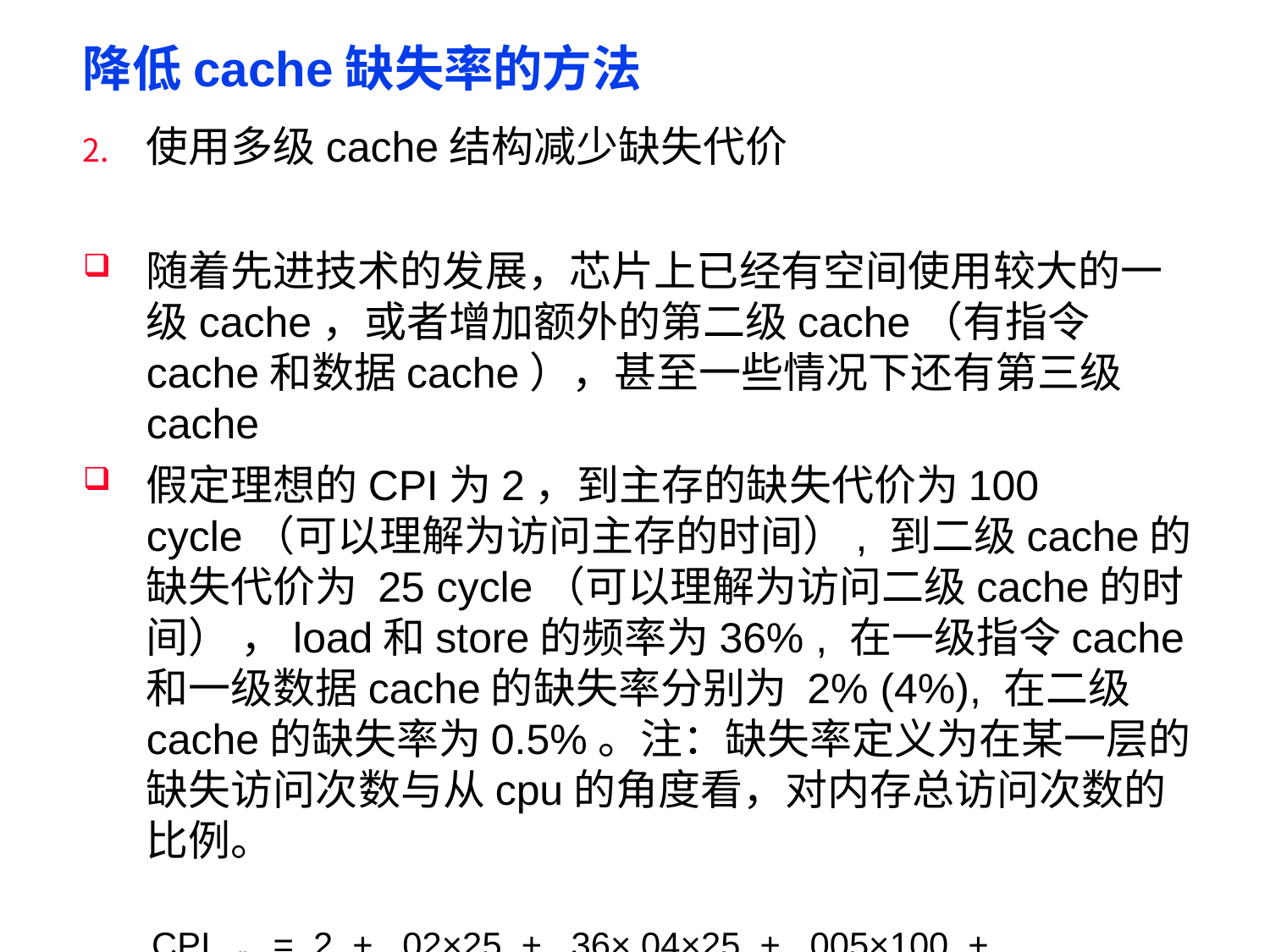

# 降低cache缺失率的方法
使用多级cache结构减少缺失代价

随着先进技术的发展，芯片上已经有空间使用较大的一级cache，或者增加额外的第二级cache（有指令cache和数据cache），甚至一些情况下还有第三级cache
假定理想的CPI为2，到主存的缺失代价为100 cycle（可以理解为访问主存的时间）, 到二级cache的缺失代价为 25 cycle（可以理解为访问二级cache的时间） ，load和store的频率为36% , 在一级指令cache和一级数据cache的缺失率分别为 2% (4%), 在二级cache的缺失率为0.5%。注：缺失率定义为在某一层的缺失访问次数与从cpu的角度看，对内存总访问次数的比例。

CPIstalls  =  2  +  .02×25  +  .36×.04×25  +  .005×100  + 					.36×.005×100  =  3.54                                                                	          			(as compared to 5.44 with no L2$)